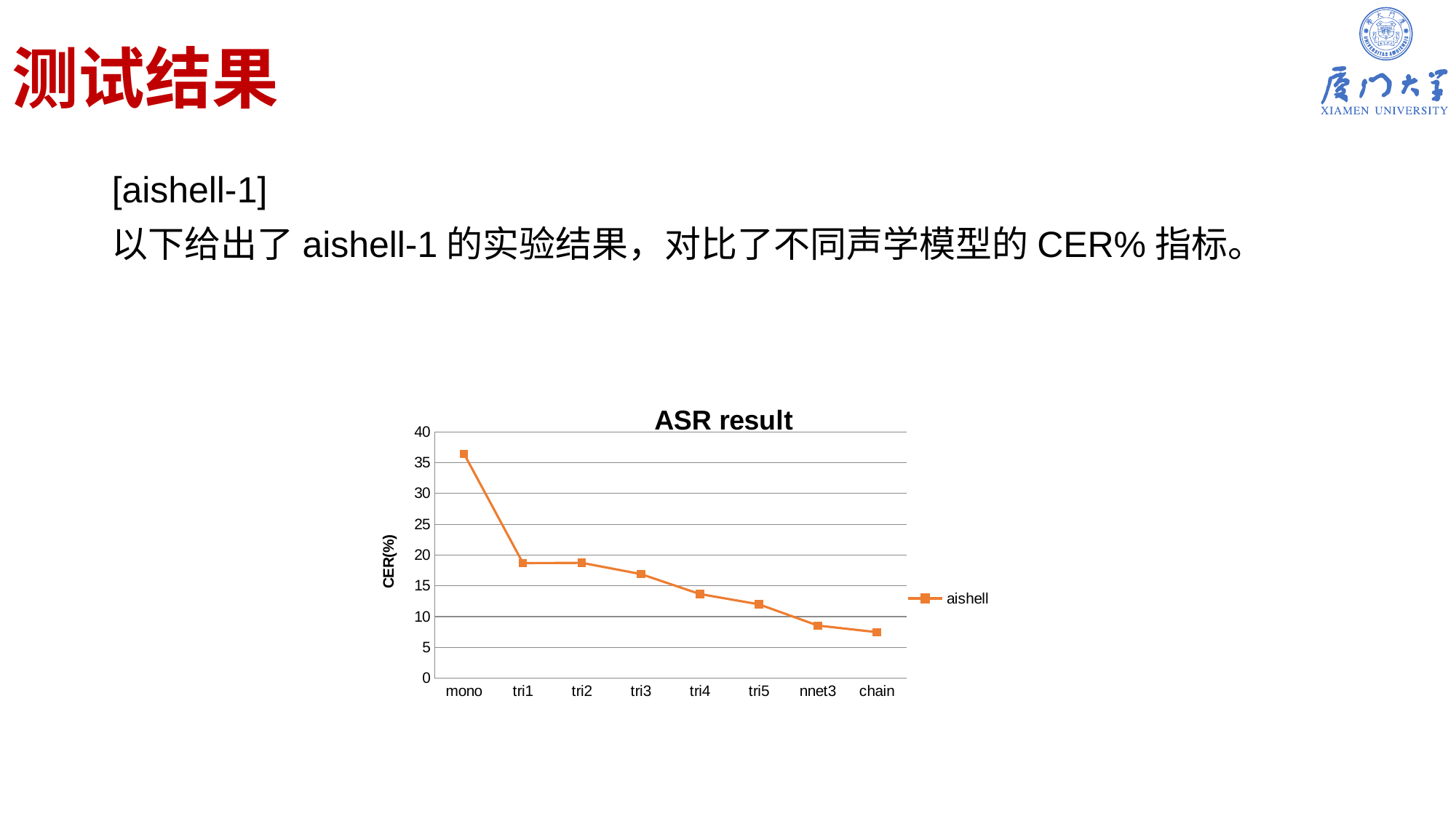

# 测试结果
[aishell-1]
以下给出了aishell-1的实验结果，对比了不同声学模型的CER%指标。

### Chart: ASR result

| Category | aishell |
|---|---|
| mono | 36.47 |
| tri1 | 18.69 |
| tri2 | 18.73 |
| tri3 | 16.91 |
| tri4 | 13.67 |
| tri5 | 12.0 |
| nnet3 | 8.55 |
| chain | 7.47 |